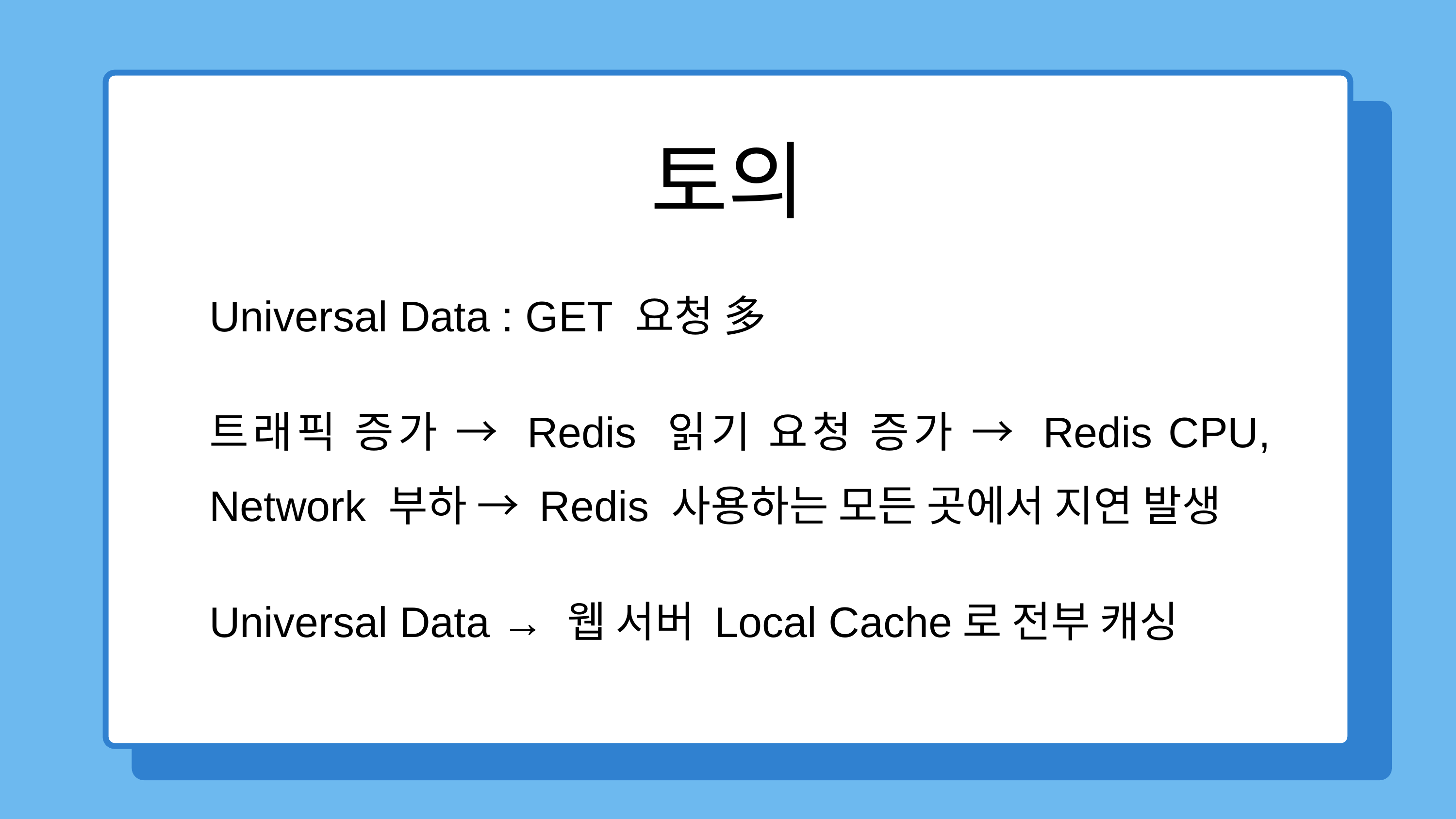

토의
Universal Data : GET 요청 多
트래픽 증가 → Redis 읽기 요청 증가 → Redis CPU, Network 부하 → Redis 사용하는 모든 곳에서 지연 발생
Universal Data → 웹 서버 Local Cache로 전부 캐싱